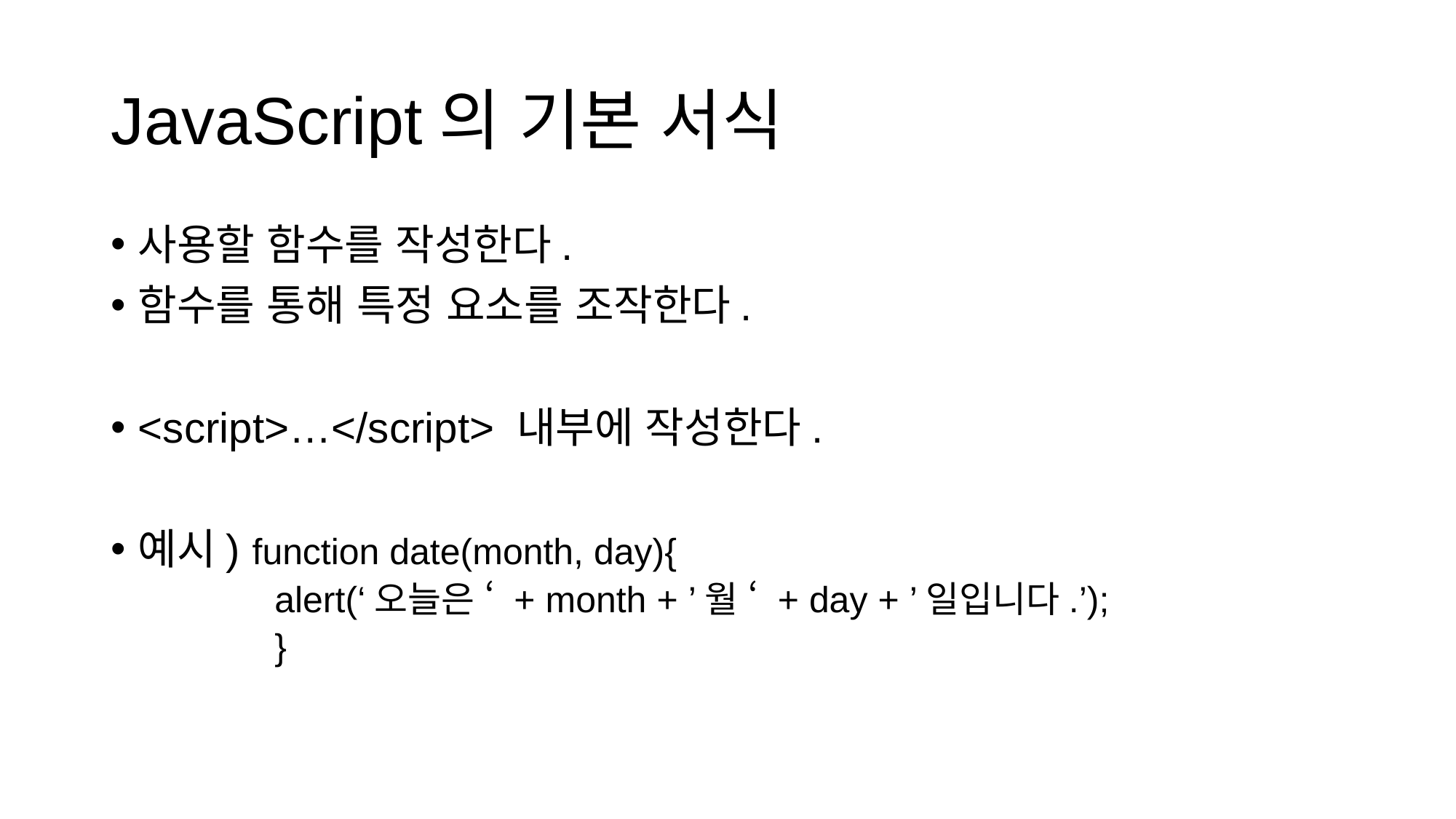

# JavaScript의 기본 서식
사용할 함수를 작성한다.
함수를 통해 특정 요소를 조작한다.

<script>…</script> 내부에 작성한다.

예시) function date(month, day){
alert(‘오늘은 ‘ + month + ’월 ‘ + day + ’일입니다.’);
}